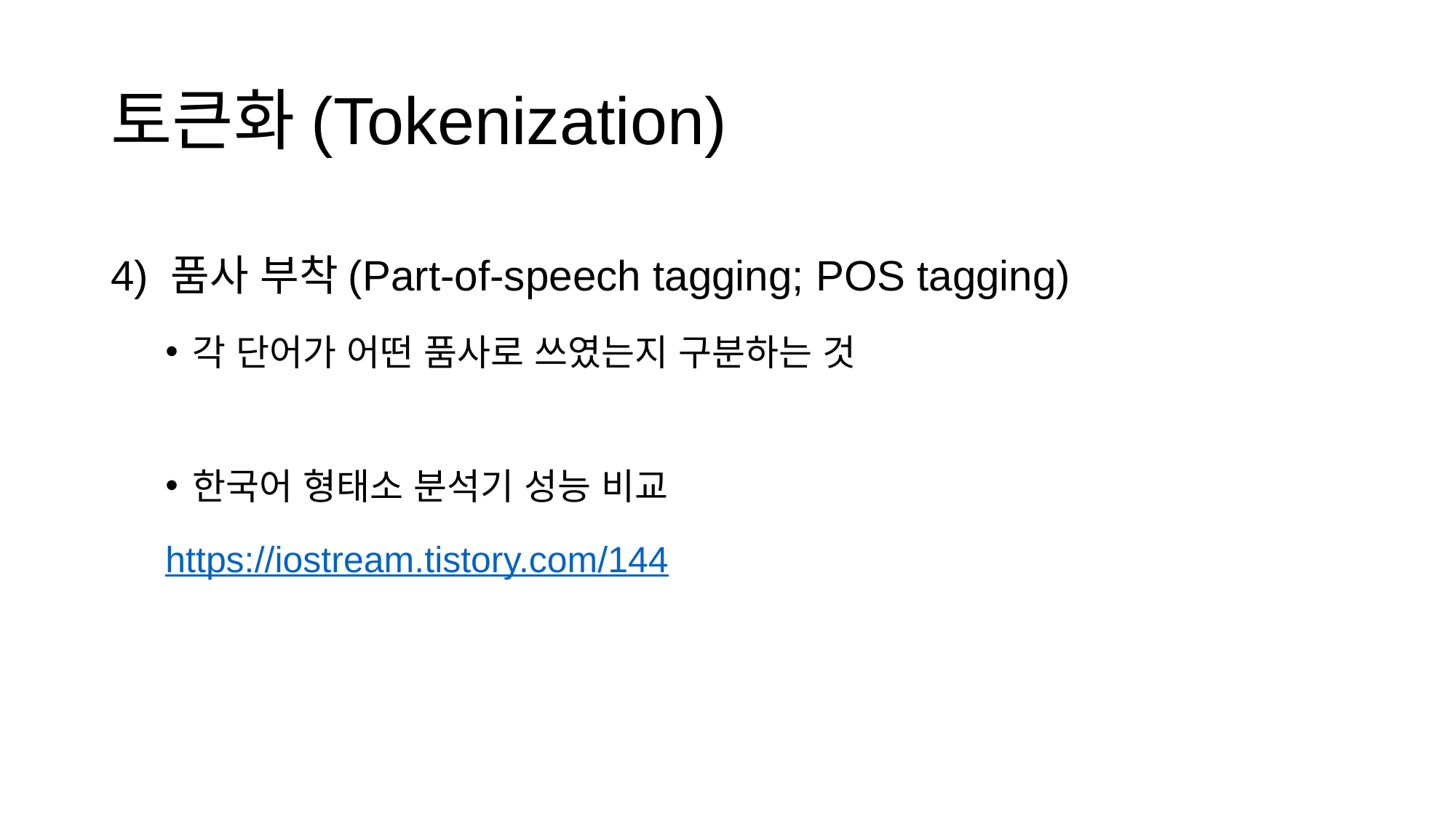

# 토큰화(Tokenization)
4) 품사 부착(Part-of-speech tagging; POS tagging)
각 단어가 어떤 품사로 쓰였는지 구분하는 것

한국어 형태소 분석기 성능 비교
https://iostream.tistory.com/144